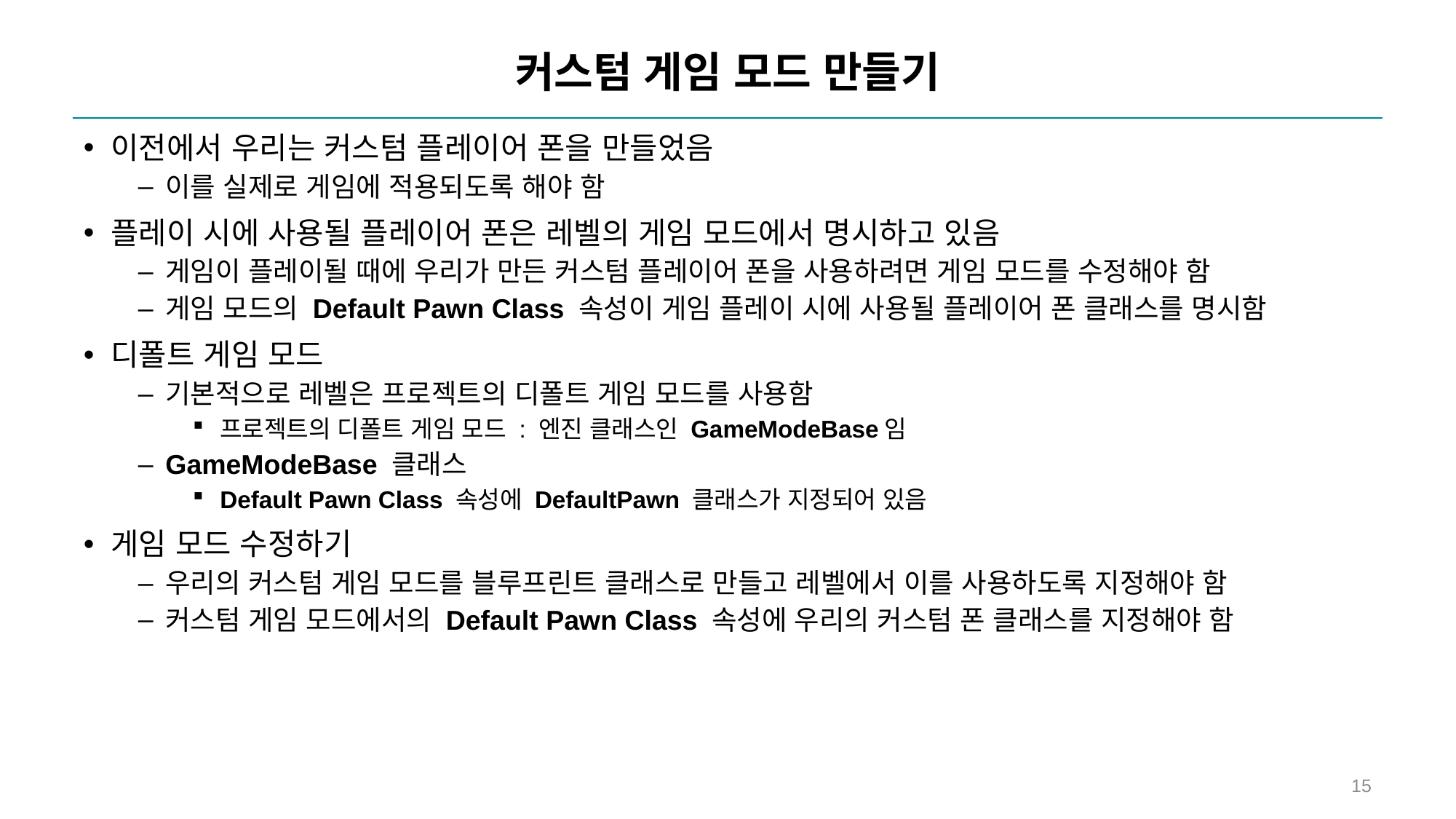

# 커스텀 게임 모드 만들기
이전에서 우리는 커스텀 플레이어 폰을 만들었음
이를 실제로 게임에 적용되도록 해야 함
플레이 시에 사용될 플레이어 폰은 레벨의 게임 모드에서 명시하고 있음
게임이 플레이될 때에 우리가 만든 커스텀 플레이어 폰을 사용하려면 게임 모드를 수정해야 함
게임 모드의 Default Pawn Class 속성이 게임 플레이 시에 사용될 플레이어 폰 클래스를 명시함
디폴트 게임 모드
기본적으로 레벨은 프로젝트의 디폴트 게임 모드를 사용함
프로젝트의 디폴트 게임 모드 : 엔진 클래스인 GameModeBase임
GameModeBase 클래스
Default Pawn Class 속성에 DefaultPawn 클래스가 지정되어 있음
게임 모드 수정하기
우리의 커스텀 게임 모드를 블루프린트 클래스로 만들고 레벨에서 이를 사용하도록 지정해야 함
커스텀 게임 모드에서의 Default Pawn Class 속성에 우리의 커스텀 폰 클래스를 지정해야 함

15